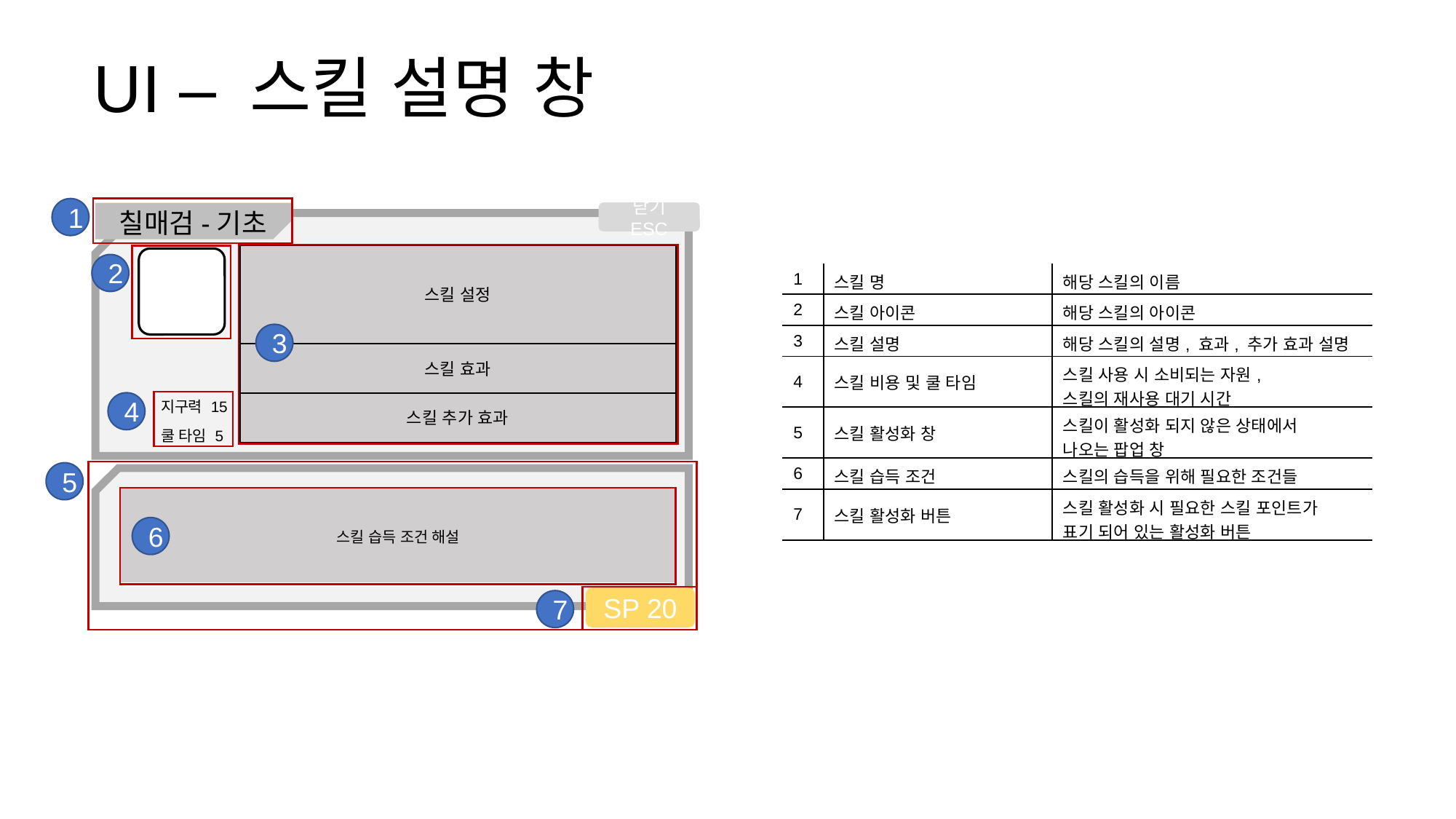

UI – 스킬 설명 창
1

칠매검-기초
닫기 ESC

스킬 설정

스킬 효과
스킬 추가 효과

2
| 1 | 스킬 명 | 해당 스킬의 이름 |
| --- | --- | --- |
| 2 | 스킬 아이콘 | 해당 스킬의 아이콘 |
| 3 | 스킬 설명 | 해당 스킬의 설명, 효과, 추가 효과 설명 |
| 4 | 스킬 비용 및 쿨 타임 | 스킬 사용 시 소비되는 자원, 스킬의 재사용 대기 시간 |
| 5 | 스킬 활성화 창 | 스킬이 활성화 되지 않은 상태에서 나오는 팝업 창 |
| 6 | 스킬 습득 조건 | 스킬의 습득을 위해 필요한 조건들 |
| 7 | 스킬 활성화 버튼 | 스킬 활성화 시 필요한 스킬 포인트가 표기 되어 있는 활성화 버튼 |
3
| 지구력 15 |
| --- |
| 쿨 타임 5 |

4

5

| 스킬 습득 조건 해설 |
| --- |
6

SP 20
7